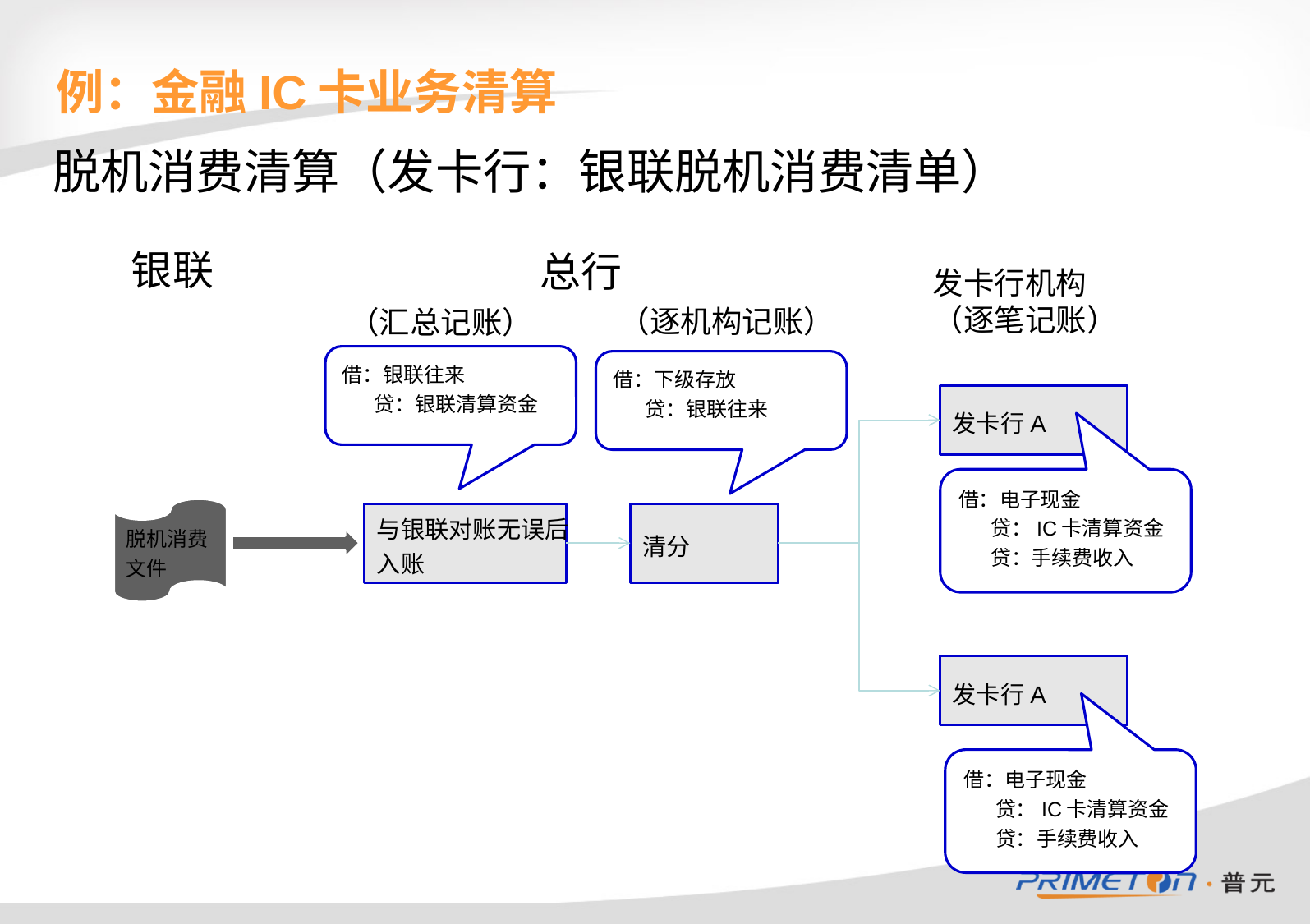

# 例：金融IC卡业务清算
脱机消费清算（发卡行：银联脱机消费清单）
银联
总行
发卡行机构
（逐笔记账）
（逐机构记账）
（汇总记账）
借：银联往来
      贷：银联清算资金
借：下级存放
      贷：银联往来
发卡行A
借：电子现金
      贷：IC卡清算资金
      贷：手续费收入
脱机消费
文件
与银联对账无误后
入账
清分

发卡行A
借：电子现金
      贷：IC卡清算资金
      贷：手续费收入